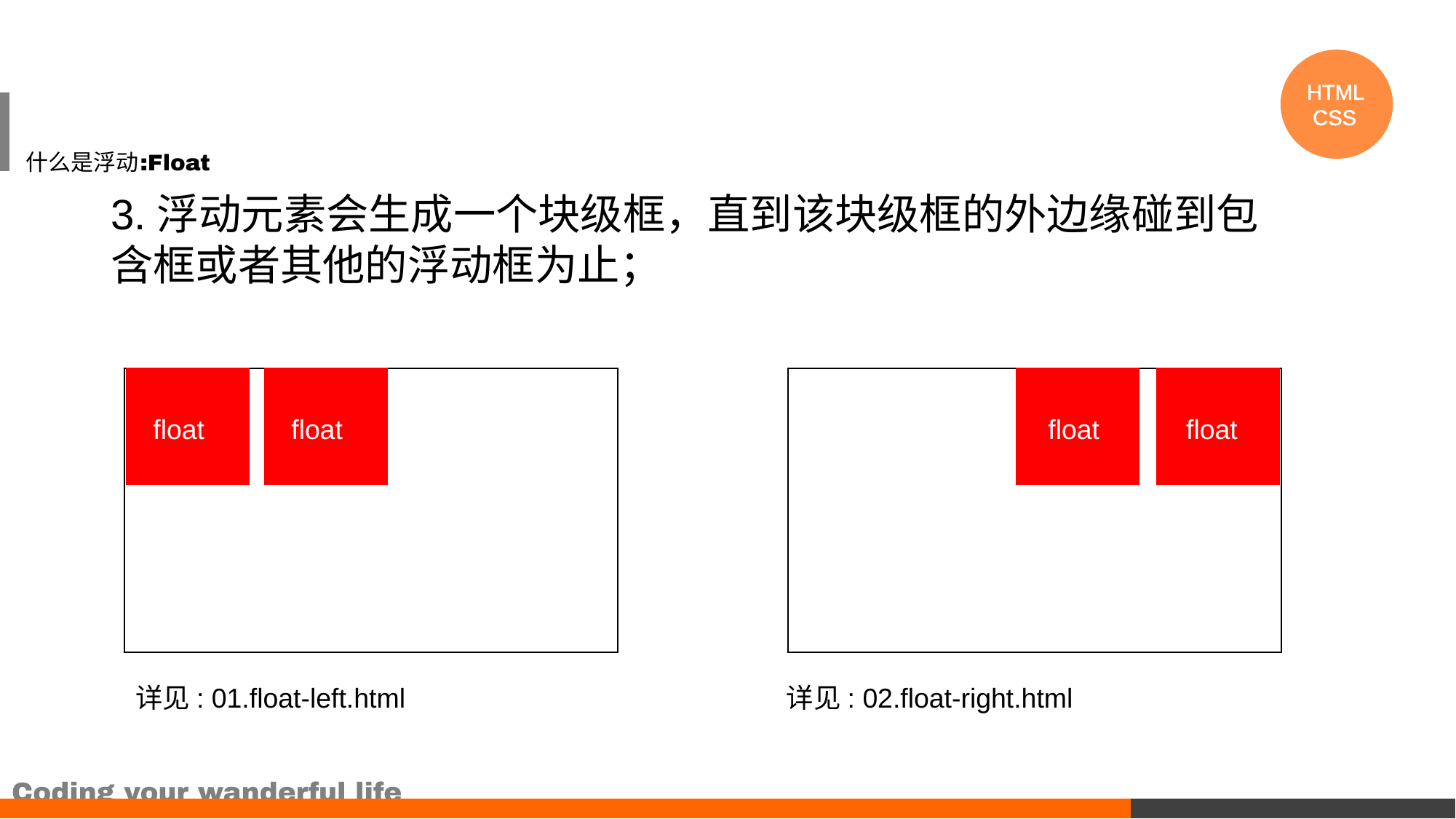

HTML
  CSS
# 什么是浮动:Float

3.浮动元素会生成一个块级框，直到该块级框的外边缘碰到包含框或者其他的浮动框为止；
float: left;

float
float

float
float
详见: 01.float-left.html
详见: 02.float-right.html

Coding your wanderful life